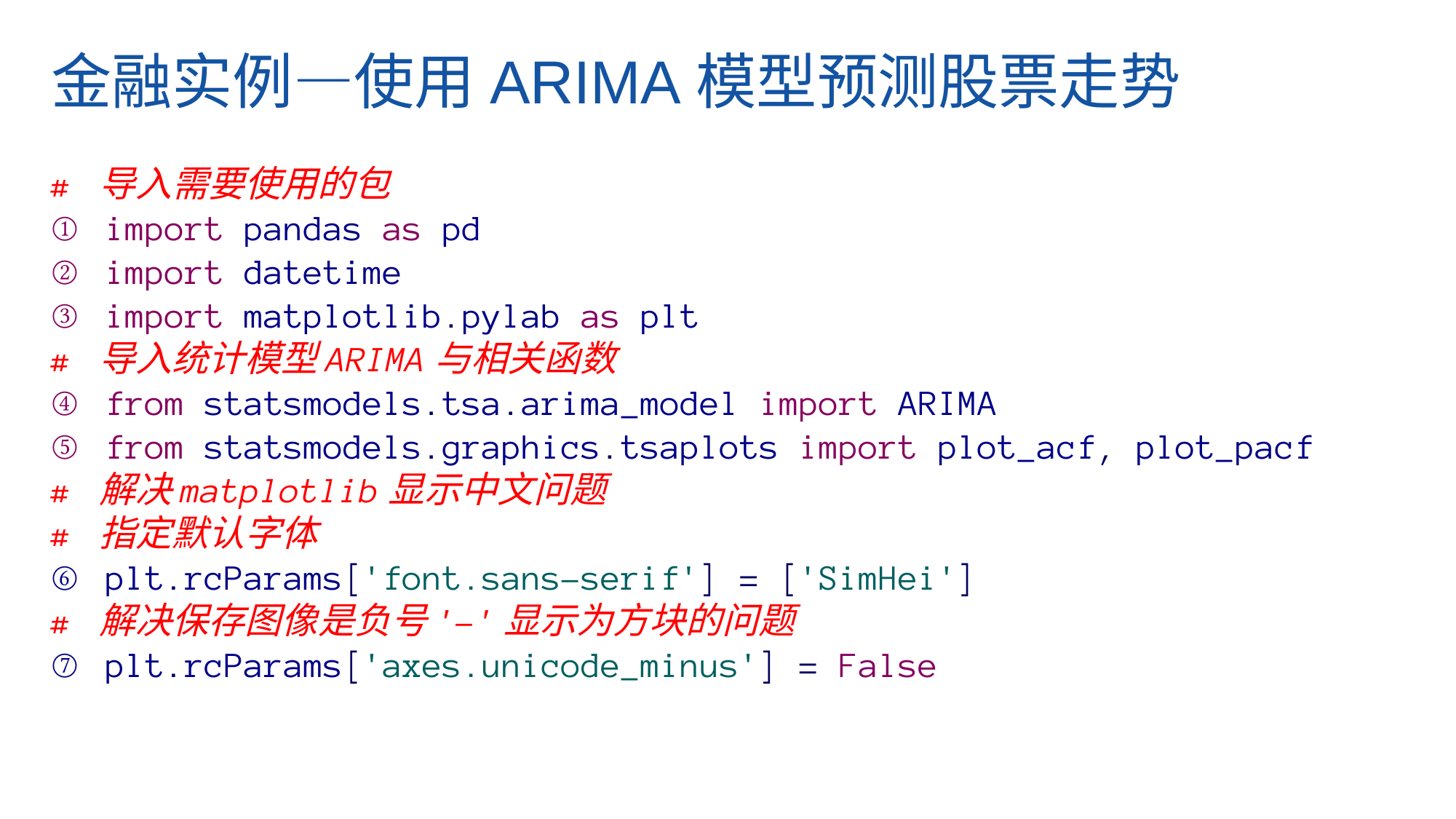

金融实例—使用ARIMA模型预测股票走势
# 导入需要使用的包
import pandas as pd
import datetime
import matplotlib.pylab as plt
# 导入统计模型ARIMA与相关函数
from statsmodels.tsa.arima_model import ARIMA
from statsmodels.graphics.tsaplots import plot_acf, plot_pacf
# 解决matplotlib显示中文问题
# 指定默认字体
plt.rcParams['font.sans-serif'] = ['SimHei']
# 解决保存图像是负号'-'显示为方块的问题
plt.rcParams['axes.unicode_minus'] = False